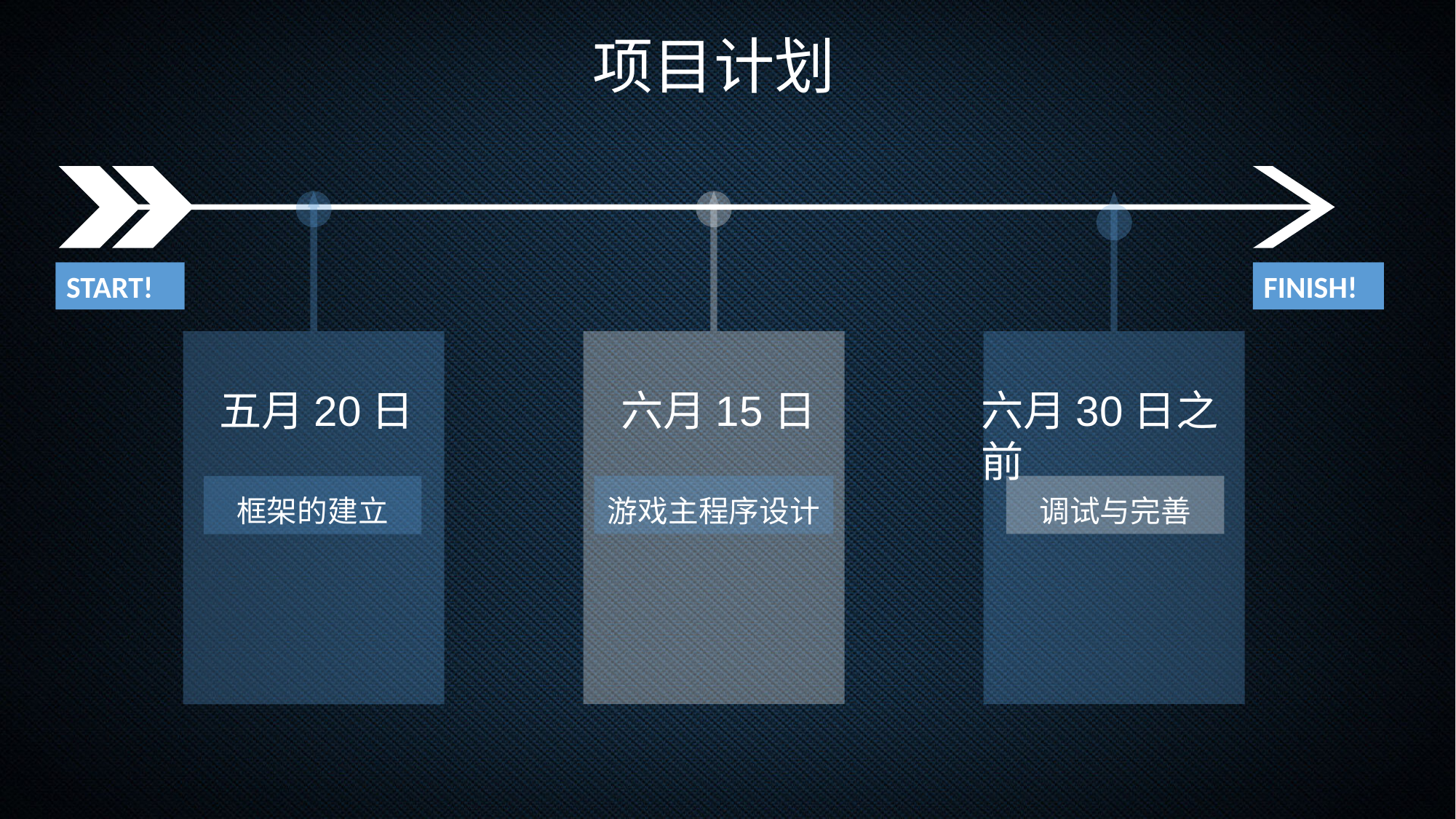

项目计划

框架的建立

START!
FINISH!
五月20日
六月15日
六月30日之前
游戏主程序设计
调试与完善